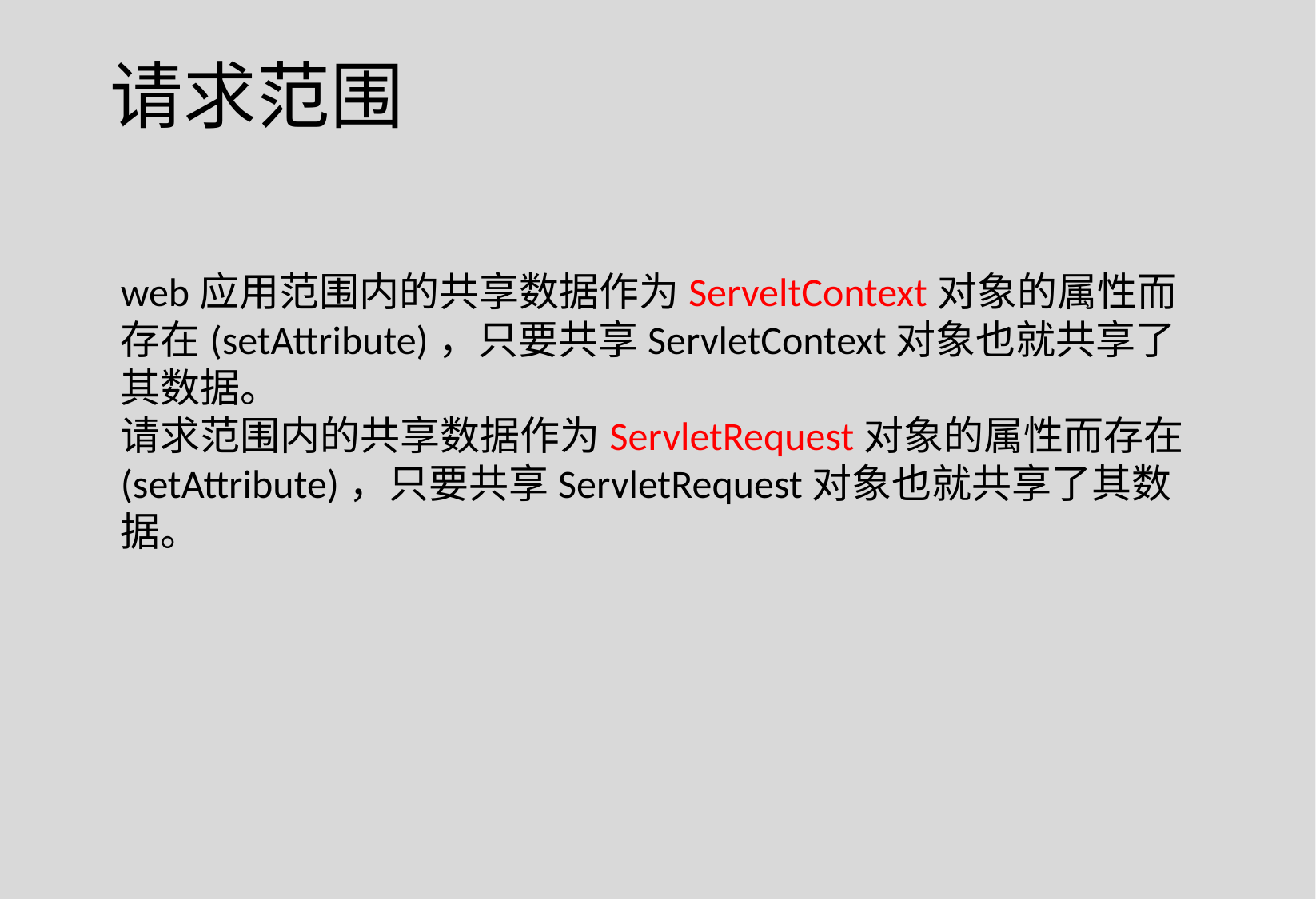

请求范围
web应用范围内的共享数据作为ServeltContext对象的属性而存在(setAttribute)，只要共享ServletContext对象也就共享了其数据。
请求范围内的共享数据作为ServletRequest对象的属性而存在(setAttribute)，只要共享ServletRequest对象也就共享了其数据。